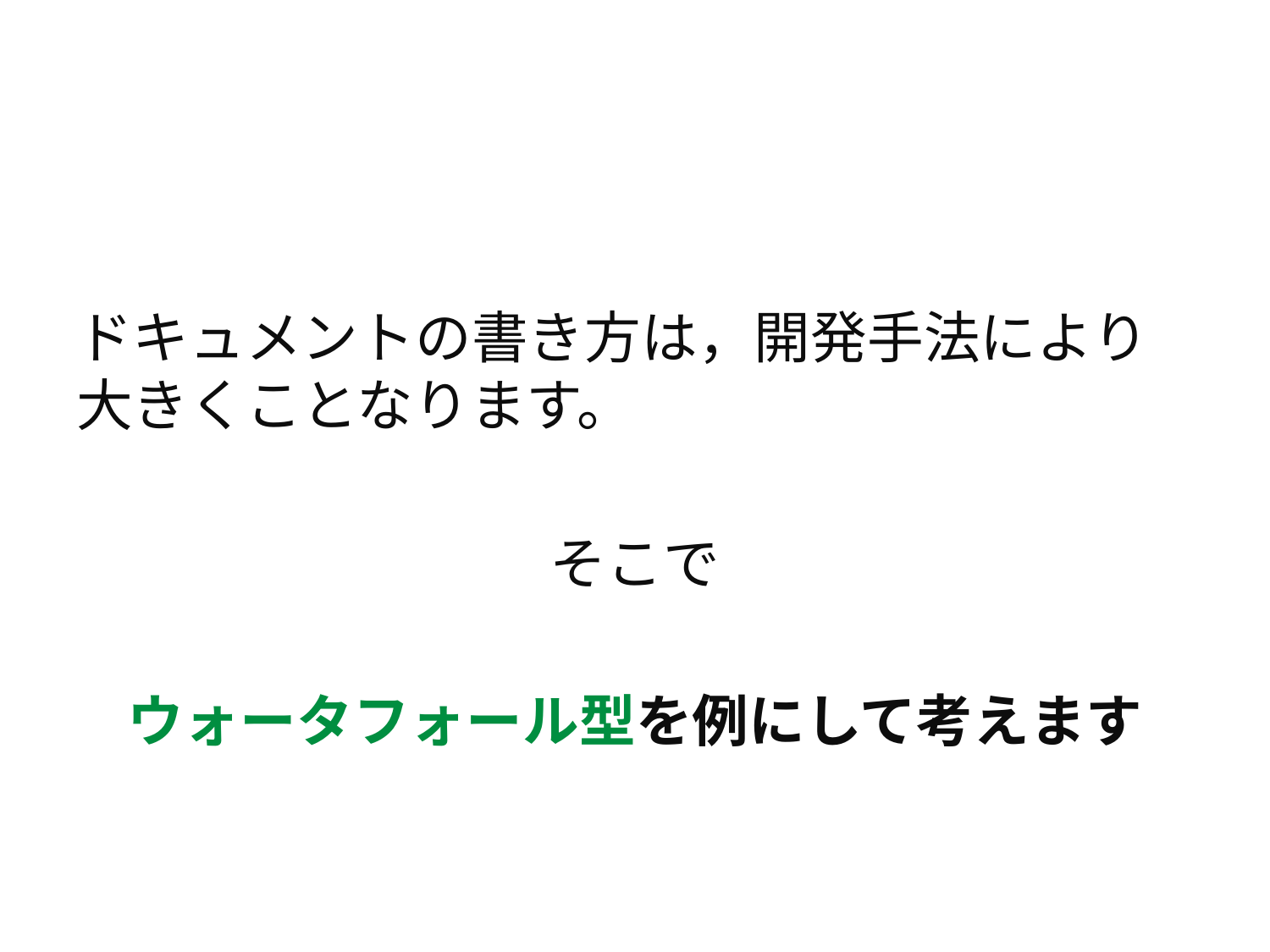

ドキュメントの書き方は，開発手法により大きくことなります。

そこで

ウォータフォール型を例にして考えます